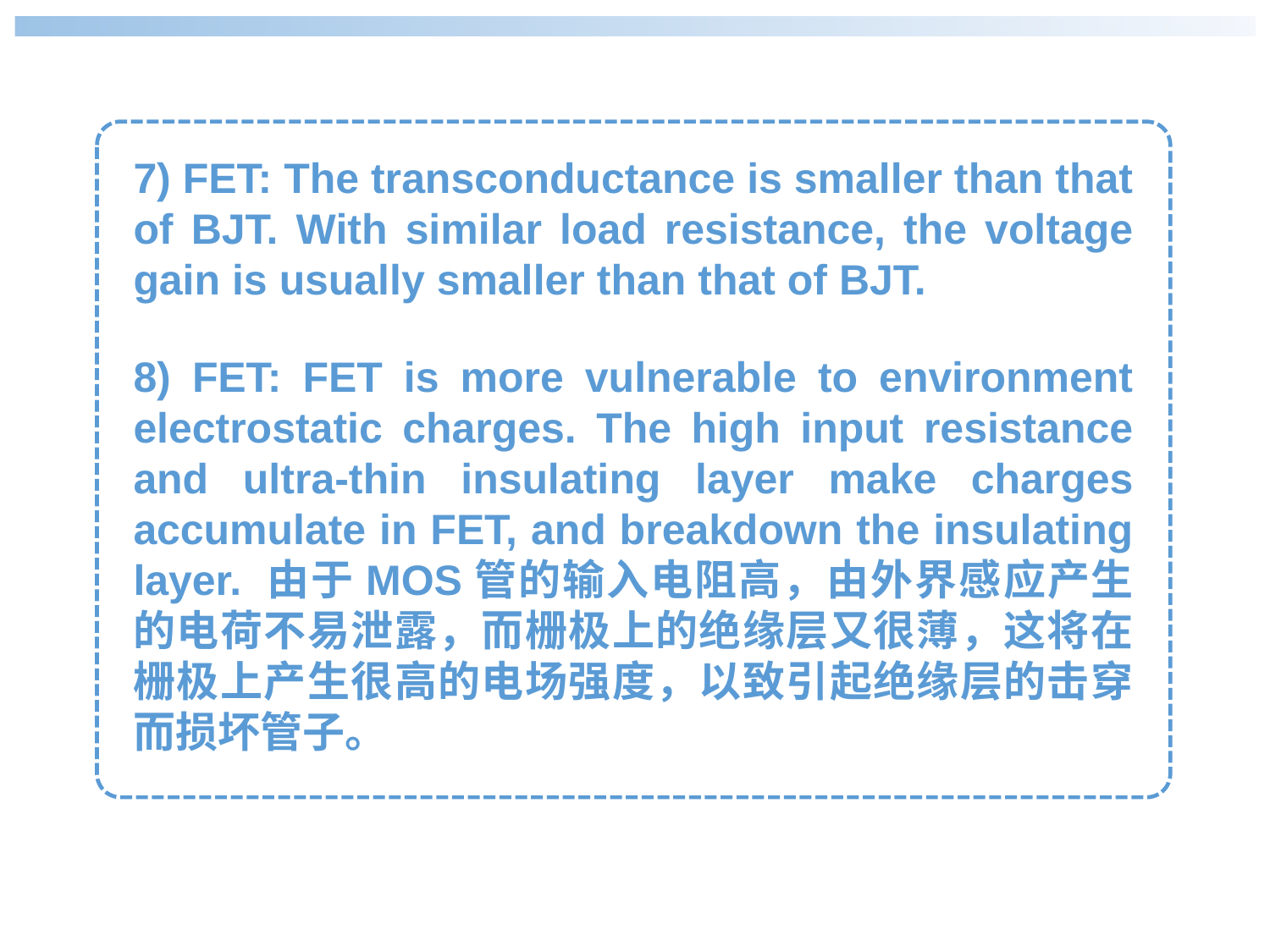

7) FET: The transconductance is smaller than that of BJT. With similar load resistance, the voltage gain is usually smaller than that of BJT.
8) FET: FET is more vulnerable to environment electrostatic charges. The high input resistance and ultra-thin insulating layer make charges accumulate in FET, and breakdown the insulating layer. 由于MOS管的输入电阻高，由外界感应产生的电荷不易泄露，而栅极上的绝缘层又很薄，这将在栅极上产生很高的电场强度，以致引起绝缘层的击穿而损坏管子。